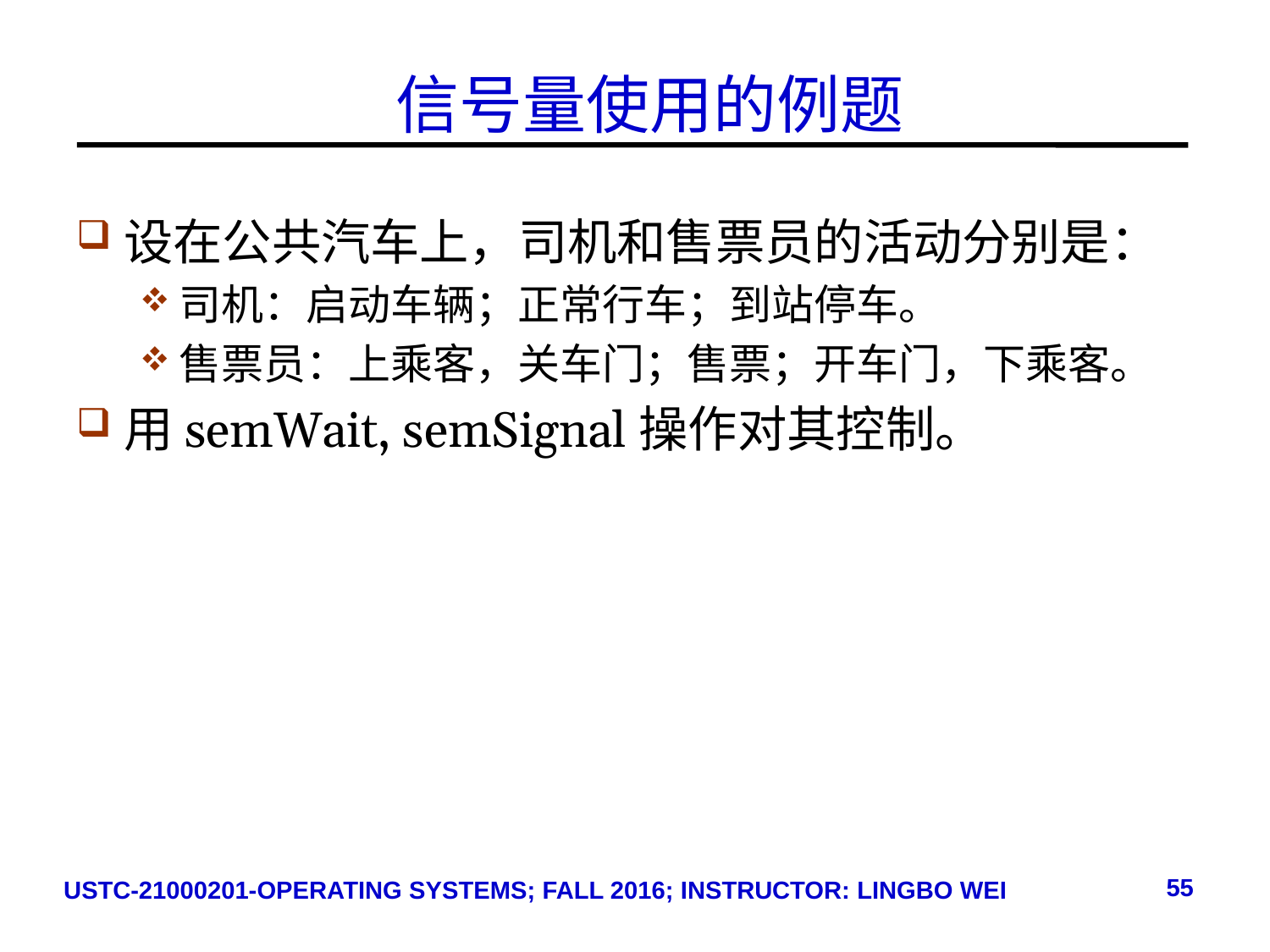

# 信号量使用的例题
设在公共汽车上，司机和售票员的活动分别是：
司机：启动车辆；正常行车；到站停车。
售票员：上乘客，关车门；售票；开车门，下乘客。
用semWait, semSignal操作对其控制。
55
USTC-21000201-OPERATING SYSTEMS; FALL 2016; INSTRUCTOR: LINGBO WEI